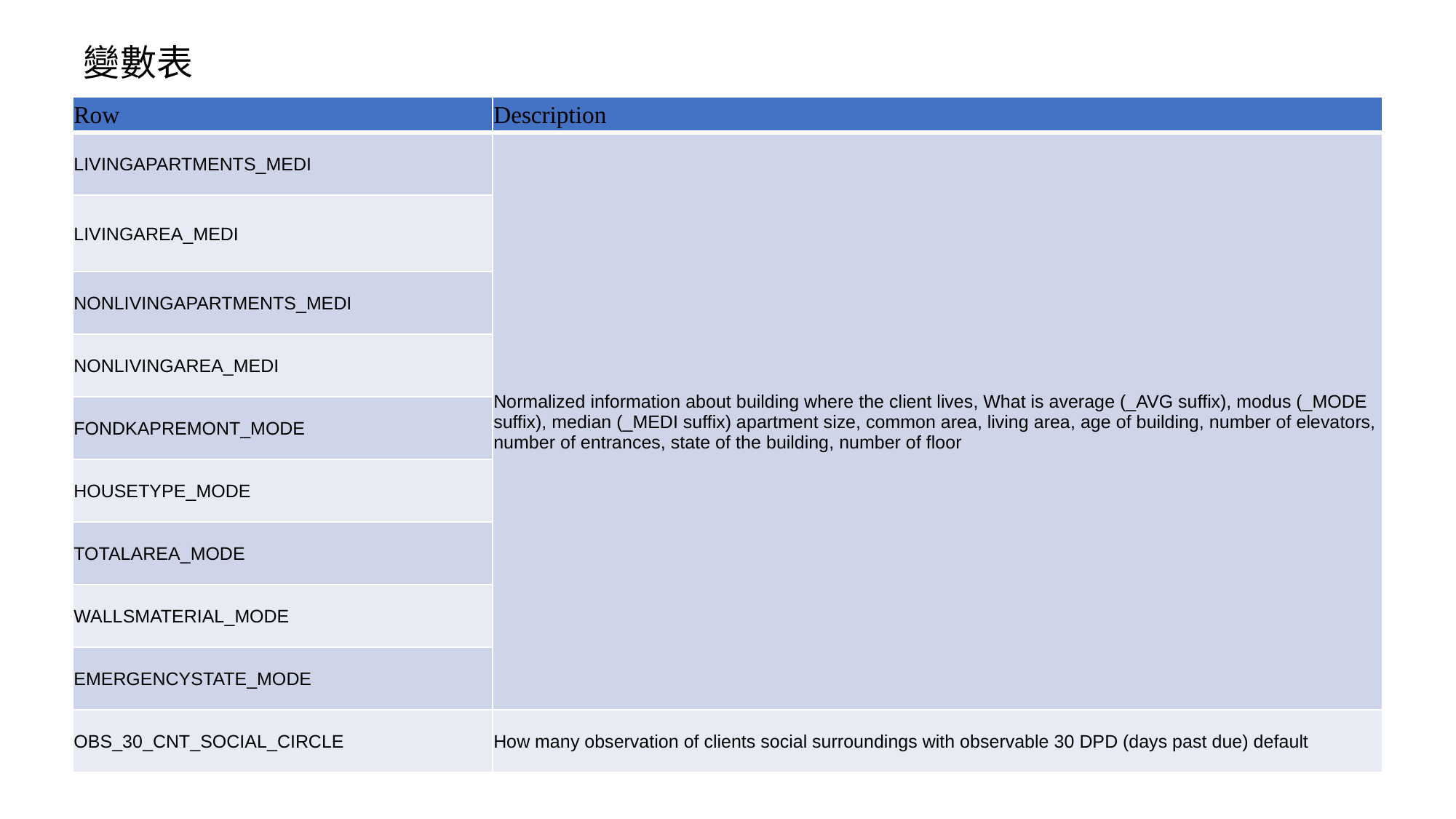

變數表
| Row | Description |
| --- | --- |
| LIVINGAPARTMENTS\_MEDI | Normalized information about building where the client lives, What is average (\_AVG suffix), modus (\_MODE suffix), median (\_MEDI suffix) apartment size, common area, living area, age of building, number of elevators, number of entrances, state of the building, number of floor |
| LIVINGAREA\_MEDI |  |
| NONLIVINGAPARTMENTS\_MEDI |  |
| NONLIVINGAREA\_MEDI |  |
| FONDKAPREMONT\_MODE |  |
| HOUSETYPE\_MODE |  |
| TOTALAREA\_MODE |  |
| WALLSMATERIAL\_MODE |  |
| EMERGENCYSTATE\_MODE |  |
| OBS\_30\_CNT\_SOCIAL\_CIRCLE | How many observation of clients social surroundings with observable 30 DPD (days past due) default |